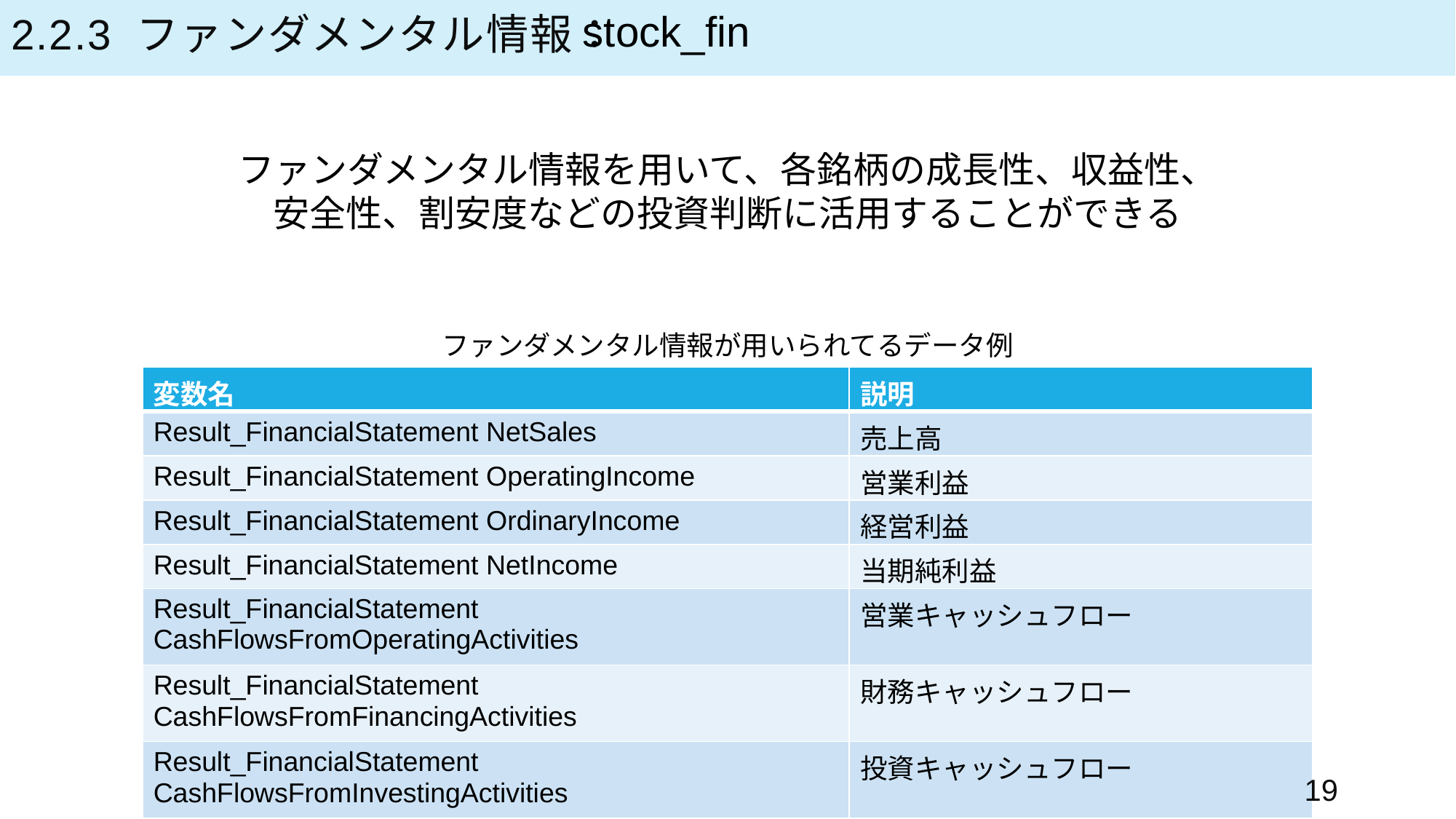

2.2.3 ファンダメンタル情報：
stock_fin
ファンダメンタル情報を用いて、各銘柄の成長性、収益性、安全性、割安度などの投資判断に活用することができる
ファンダメンタル情報が用いられてるデータ例
| 変数名 | 説明 |
| --- | --- |
| Result\_FinancialStatement NetSales | 売上高 |
| Result\_FinancialStatement OperatingIncome | 営業利益 |
| Result\_FinancialStatement OrdinaryIncome | 経営利益 |
| Result\_FinancialStatement NetIncome | 当期純利益 |
| Result\_FinancialStatement CashFlowsFromOperatingActivities | 営業キャッシュフロー |
| Result\_FinancialStatement CashFlowsFromFinancingActivities | 財務キャッシュフロー |
| Result\_FinancialStatement CashFlowsFromInvestingActivities | 投資キャッシュフロー |
19